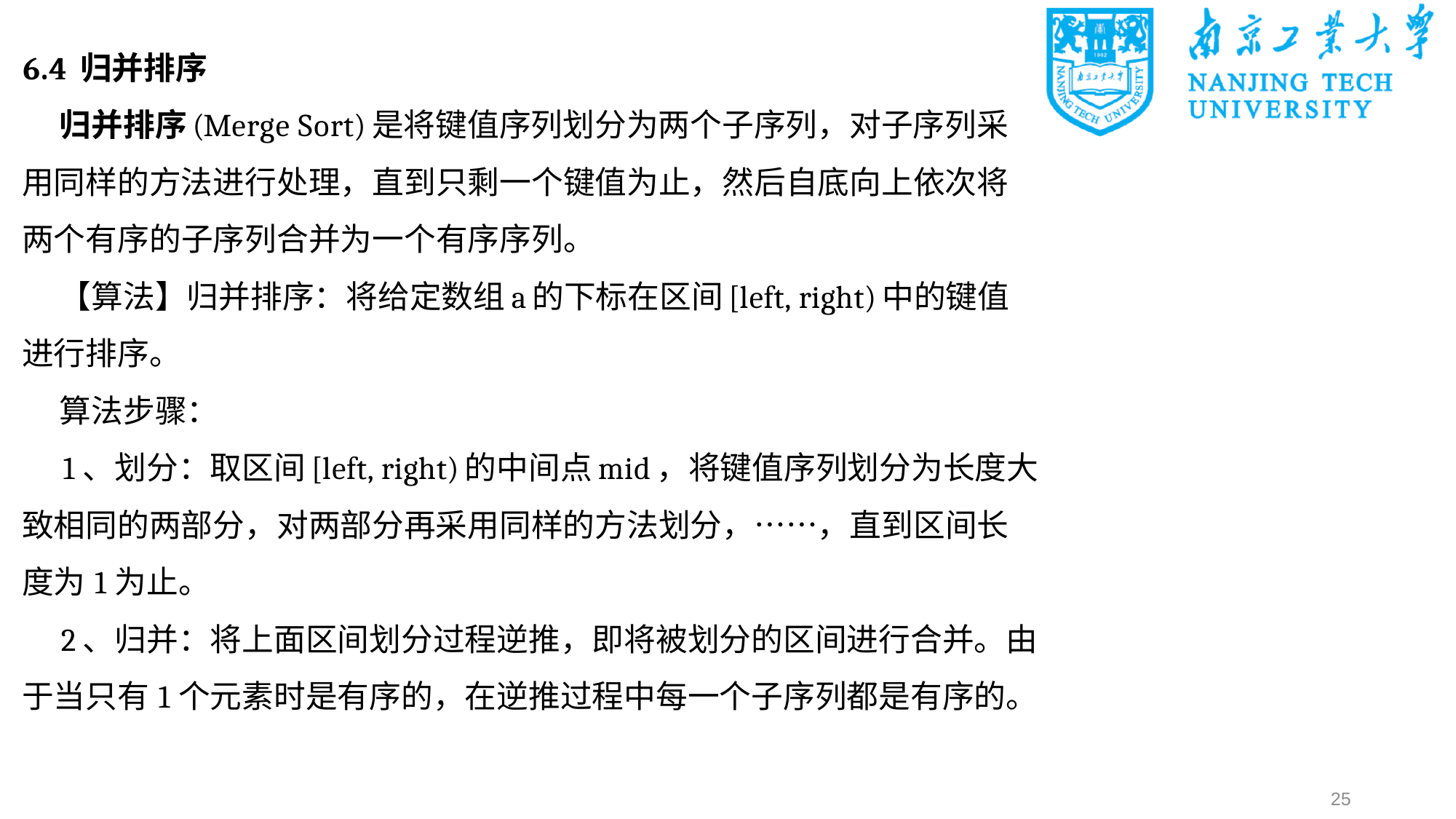

6.4 归并排序
归并排序(Merge Sort)是将键值序列划分为两个子序列，对子序列采用同样的方法进行处理，直到只剩一个键值为止，然后自底向上依次将两个有序的子序列合并为一个有序序列。
【算法】归并排序：将给定数组a的下标在区间[left, right)中的键值进行排序。
算法步骤：
1、划分：取区间[left, right)的中间点mid，将键值序列划分为长度大致相同的两部分，对两部分再采用同样的方法划分，……，直到区间长度为1为止。
2、归并：将上面区间划分过程逆推，即将被划分的区间进行合并。由于当只有1个元素时是有序的，在逆推过程中每一个子序列都是有序的。

25